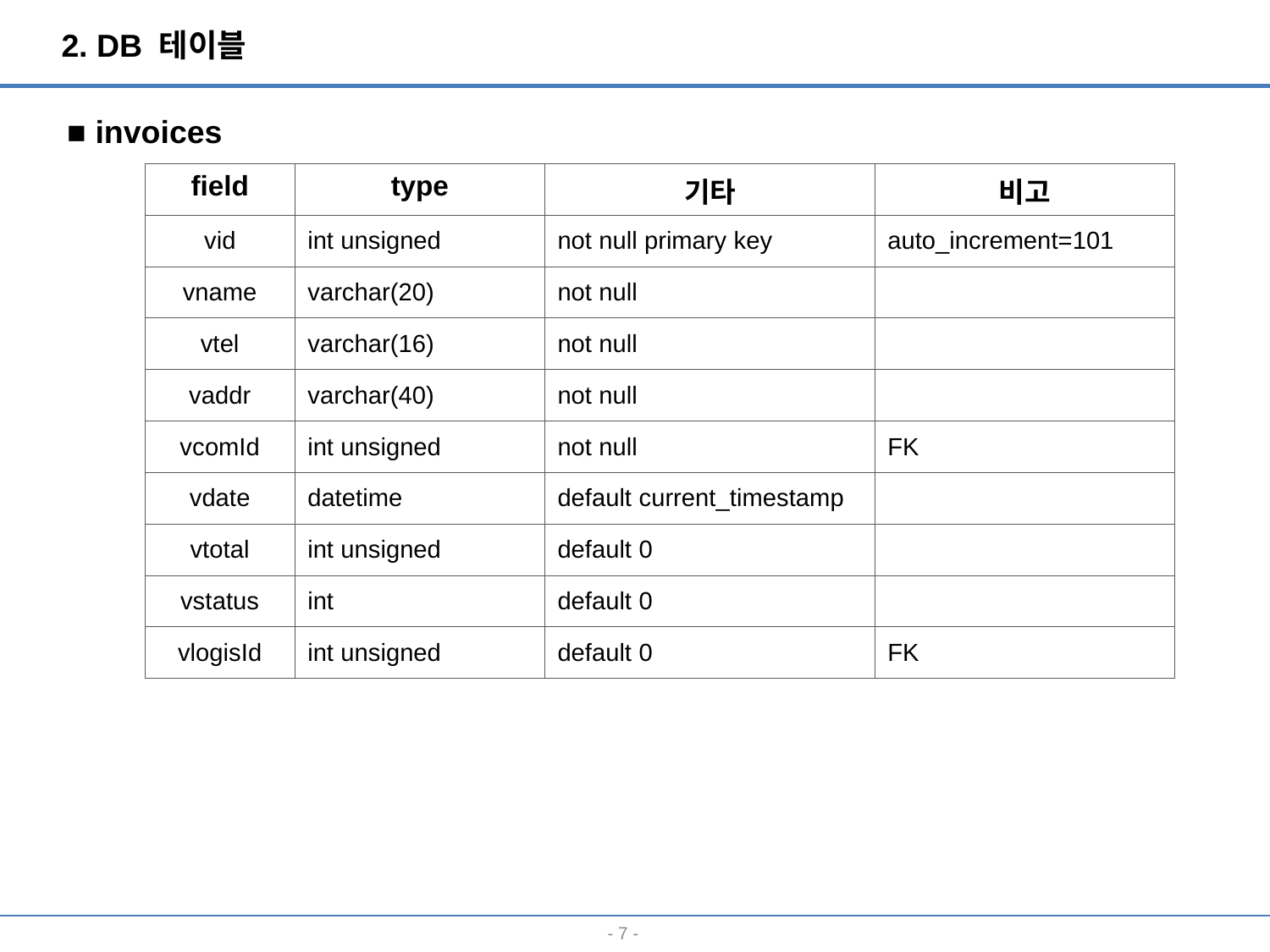

2. DB 테이블
■ invoices
| field | type | 기타 | 비고 |
| --- | --- | --- | --- |
| vid | int unsigned | not null primary key | auto\_increment=101 |
| vname | varchar(20) | not null |  |
| vtel | varchar(16) | not null |  |
| vaddr | varchar(40) | not null |  |
| vcomId | int unsigned | not null | FK |
| vdate | datetime | default current\_timestamp |  |
| vtotal | int unsigned | default 0 |  |
| vstatus | int | default 0 |  |
| vlogisId | int unsigned | default 0 | FK |
- 7 -